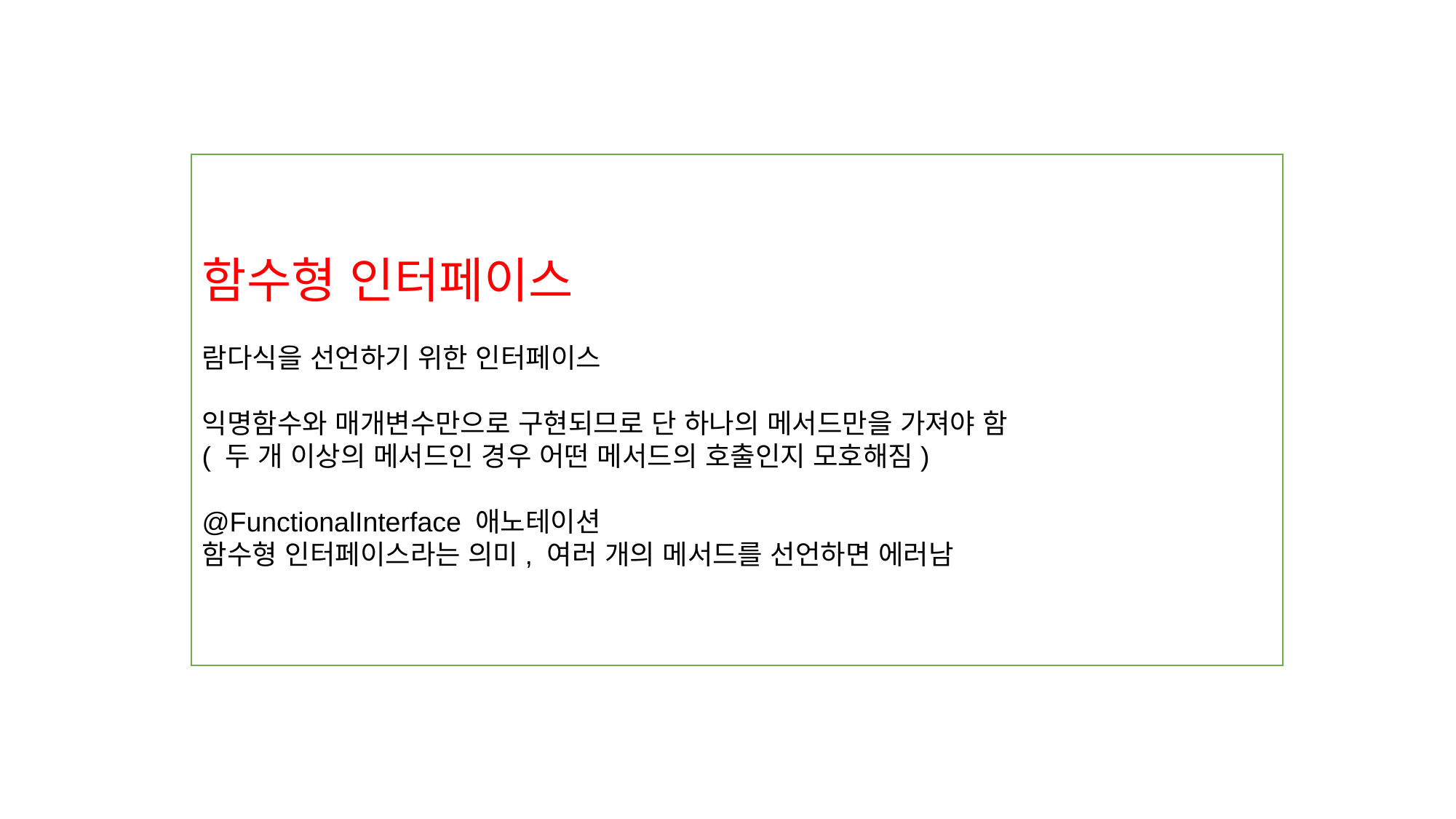

함수형 인터페이스

람다식을 선언하기 위한 인터페이스

익명함수와 매개변수만으로 구현되므로 단 하나의 메서드만을 가져야 함
( 두 개 이상의 메서드인 경우 어떤 메서드의 호출인지 모호해짐)

@FunctionalInterface 애노테이션
함수형 인터페이스라는 의미, 여러 개의 메서드를 선언하면 에러남